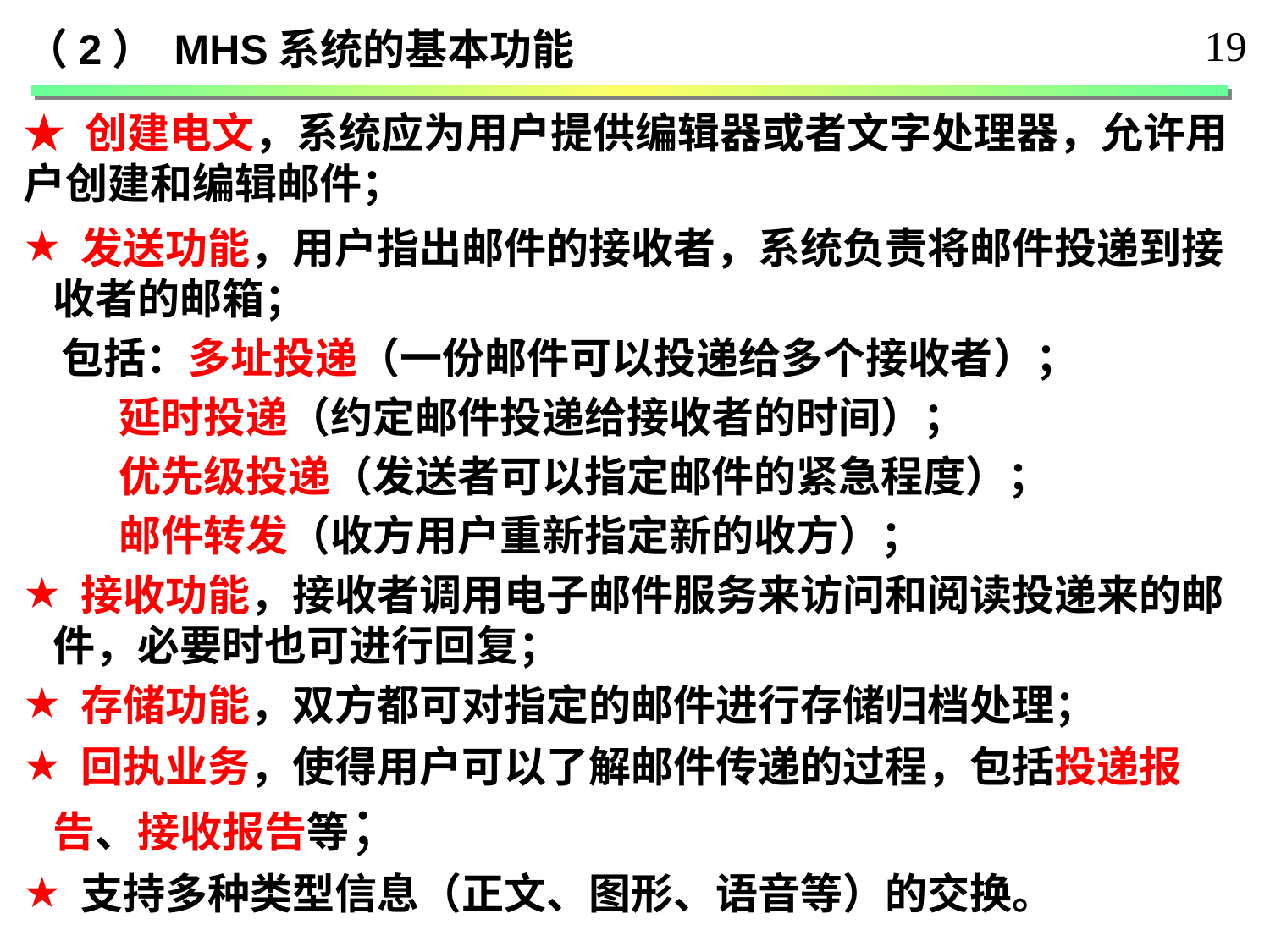

19
（2） MHS系统的基本功能

★ 创建电文，系统应为用户提供编辑器或者文字处理器，允许用户创建和编辑邮件；
 发送功能，用户指出邮件的接收者，系统负责将邮件投递到接收者的邮箱；
   包括：多址投递（一份邮件可以投递给多个接收者）；
         延时投递（约定邮件投递给接收者的时间）；
         优先级投递（发送者可以指定邮件的紧急程度）；
         邮件转发（收方用户重新指定新的收方）；
 接收功能，接收者调用电子邮件服务来访问和阅读投递来的邮件，必要时也可进行回复；
 存储功能，双方都可对指定的邮件进行存储归档处理；
 回执业务，使得用户可以了解邮件传递的过程，包括投递报告、接收报告等；
 支持多种类型信息（正文、图形、语音等）的交换。